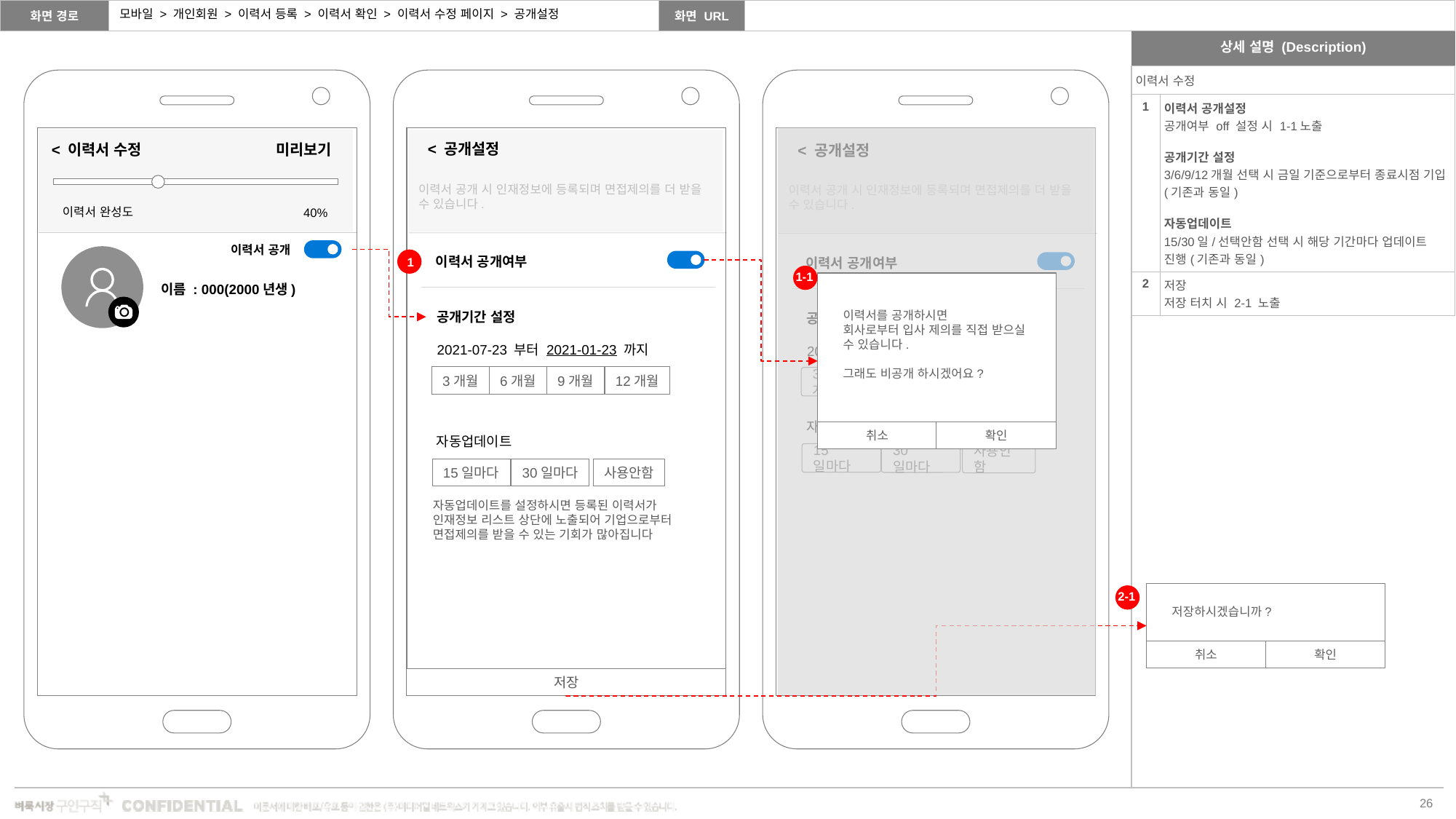

모바일 > 개인회원 > 이력서 등록 > 이력서 확인 > 이력서 수정 페이지 > 공개설정

| 이력서 수정 |  |
| --- | --- |
| 1 | 이력서 공개설정 공개여부 off 설정 시 1-1노출 공개기간 설정 3/6/9/12개월 선택 시 금일 기준으로부터 종료시점 기입(기존과 동일) 자동업데이트 15/30일/선택안함 선택 시 해당 기간마다 업데이트 진행(기존과 동일) |
| 2 | 저장 저장 터치 시 2-1 노출 |

< 공개설정
< 이력서 수정
미리보기
< 공개설정

이력서 공개 시 인재정보에 등록되며 면접제의를 더 받을 수 있습니다.
이력서 공개 시 인재정보에 등록되며 면접제의를 더 받을 수 있습니다.
이력서 완성도
40%
이력서 공개

이력서 공개여부
이력서 공개여부
1

1-1

이름 : 000(2000년생)

이력서를 공개하시면
회사로부터 입사 제의를 직접 받으실 수 있습니다.

그래도 비공개 하시겠어요?
확인
취소

공개기간 설정
공개기간 설정
2021-07-23 부터 2021-01-23 까지
2021-07-23 부터 2021-01-23 까지
3개월
6개월
9개월
12개월
3개월
6개월
9개월
12개월
자동업데이트
자동업데이트
15일마다
30일마다
사용안함
30일마다
15일마다
사용안함
자동업데이트를 설정하시면 등록된 이력서가
인재정보 리스트 상단에 노출되어 기업으로부터
면접제의를 받을 수 있는 기회가 많아집니다
2-1

저장하시겠습니까?
확인
취소

저장